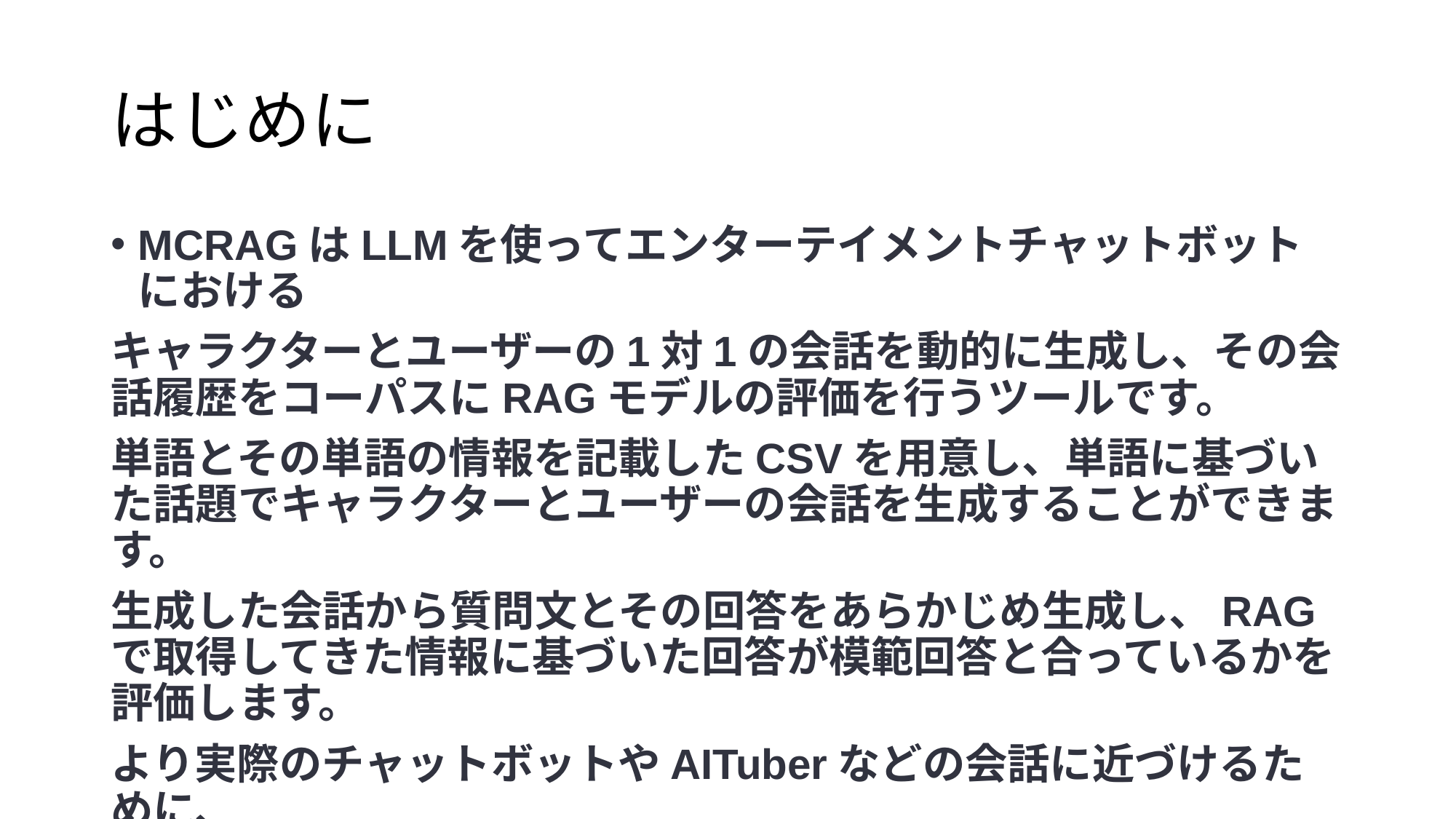

# はじめに
MCRAGはLLMを使ってエンターテイメントチャットボットにおける
キャラクターとユーザーの1対1の会話を動的に生成し、その会話履歴をコーパスにRAGモデルの評価を行うツールです。
単語とその単語の情報を記載したCSVを用意し、単語に基づいた話題でキャラクターとユーザーの会話を生成することができます。
生成した会話から質問文とその回答をあらかじめ生成し、RAGで取得してきた情報に基づいた回答が模範回答と合っているかを評価します。
より実際のチャットボットやAITuberなどの会話に近づけるために、
キャラクタープロンプトを指定することができます。